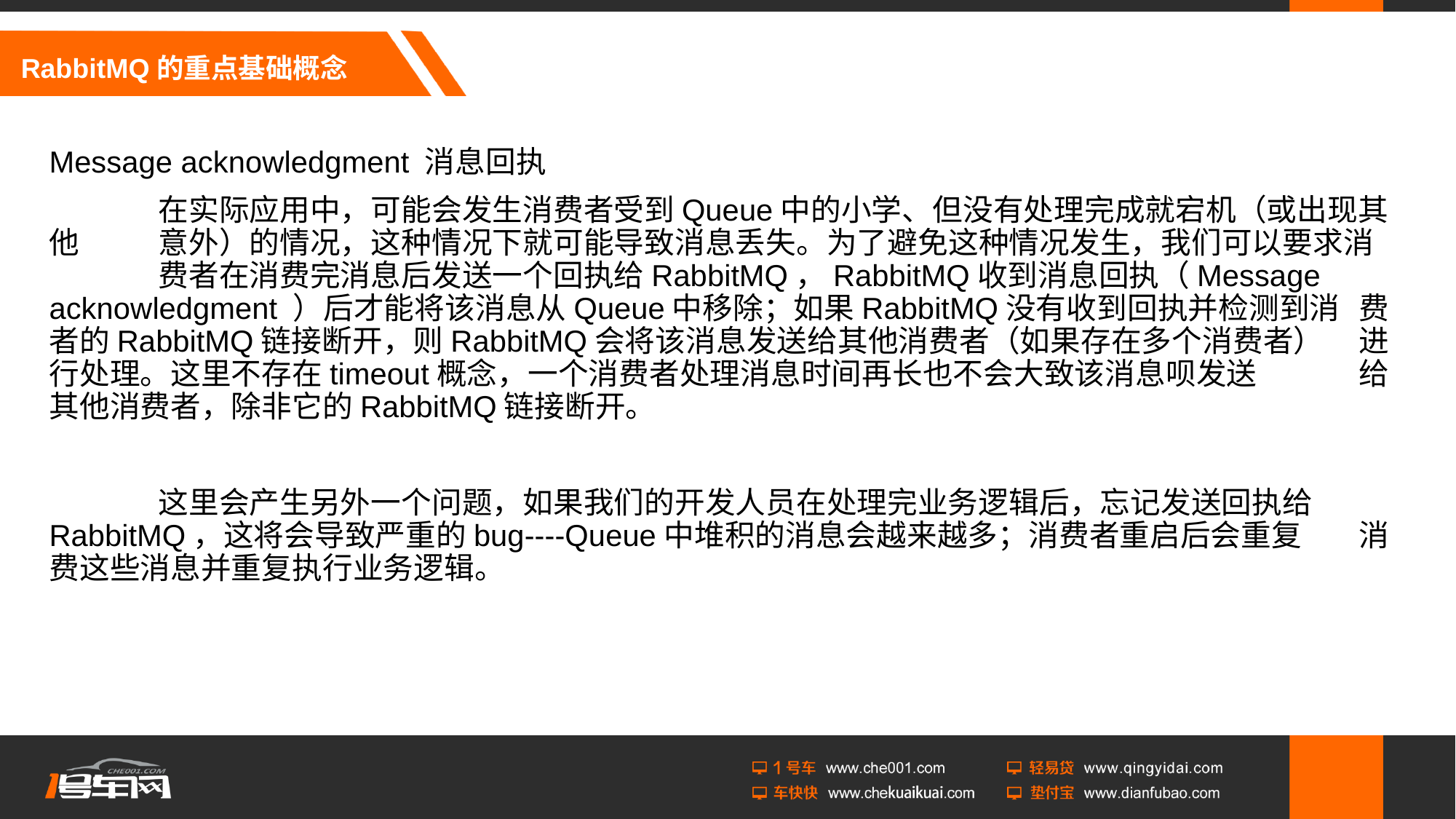

# RabbitMQ的重点基础概念
Message acknowledgment 消息回执
	在实际应用中，可能会发生消费者受到Queue中的小学、但没有处理完成就宕机（或出现其他	意外）的情况，这种情况下就可能导致消息丢失。为了避免这种情况发生，我们可以要求消	费者在消费完消息后发送一个回执给RabbitMQ，RabbitMQ收到消息回执（Message 	acknowledgment ）后才能将该消息从Queue中移除；如果RabbitMQ没有收到回执并检测到消	费者的RabbitMQ链接断开，则RabbitMQ会将该消息发送给其他消费者（如果存在多个消费者）	进行处理。这里不存在timeout概念，一个消费者处理消息时间再长也不会大致该消息呗发送	给其他消费者，除非它的RabbitMQ链接断开。

	这里会产生另外一个问题，如果我们的开发人员在处理完业务逻辑后，忘记发送回执给	RabbitMQ，这将会导致严重的bug----Queue中堆积的消息会越来越多；消费者重启后会重复	消费这些消息并重复执行业务逻辑。
6